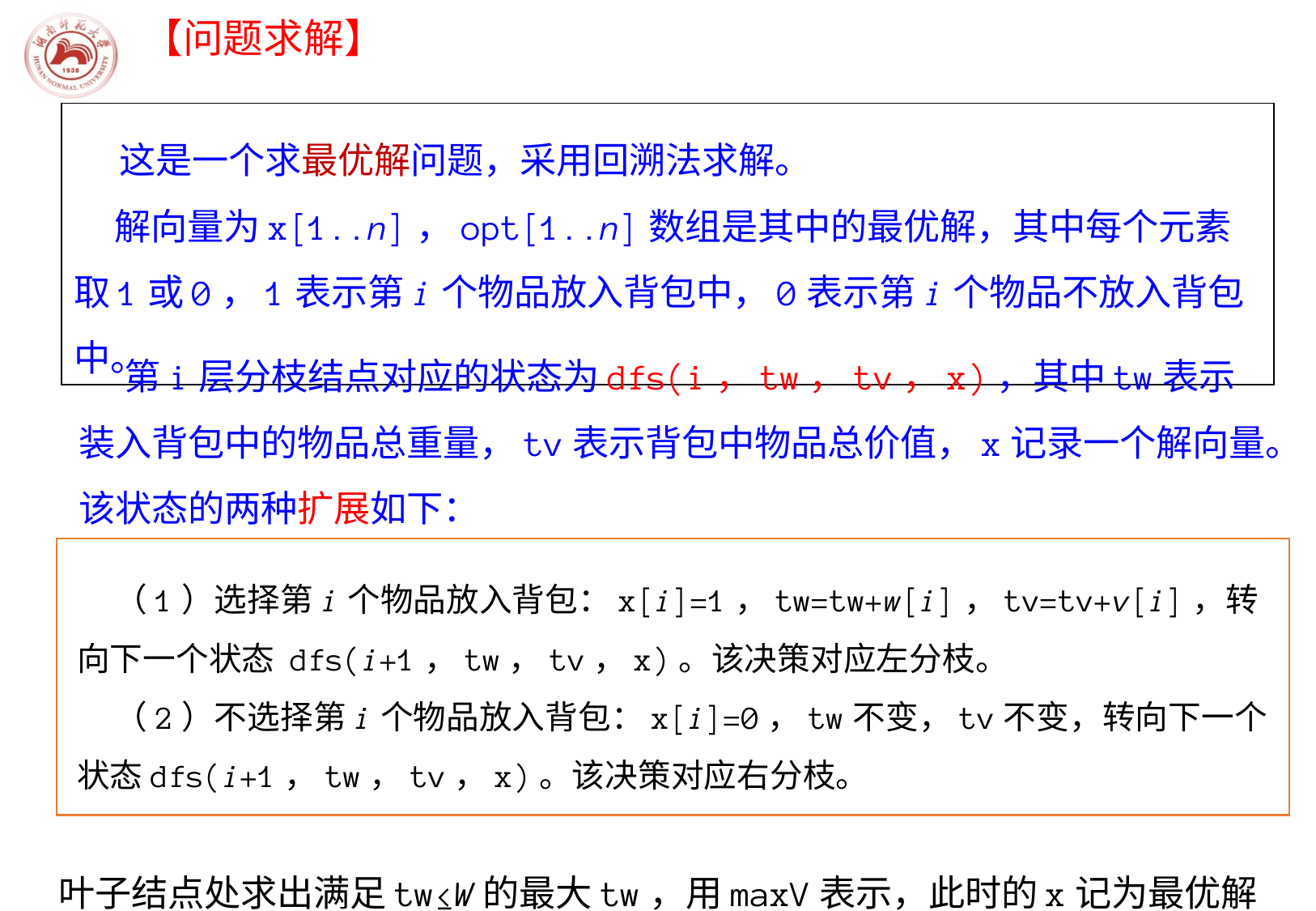

【问题求解】
    这是一个求最优解问题，采用回溯法求解。
    解向量为x[1..n]，opt[1..n]数组是其中的最优解，其中每个元素取1或0，1表示第i个物品放入背包中，0表示第i个物品不放入背包中。
    第i层分枝结点对应的状态为dfs(i，tw，tv，x)，其中tw表示装入背包中的物品总重量，tv表示背包中物品总价值，x记录一个解向量。该状态的两种扩展如下：
    （1）选择第i个物品放入背包：x[i]=1，tw=tw+w[i]，tv=tv+v[i]，转向下一个状态 dfs(i+1，tw，tv，x)。该决策对应左分枝。
    （2）不选择第i个物品放入背包：x[i]=0，tw不变，tv不变，转向下一个状态dfs(i+1，tw，tv，x)。该决策对应右分枝。
叶子结点处求出满足tw≤W的最大tw，用maxV表示，此时的x记为最优解opt。